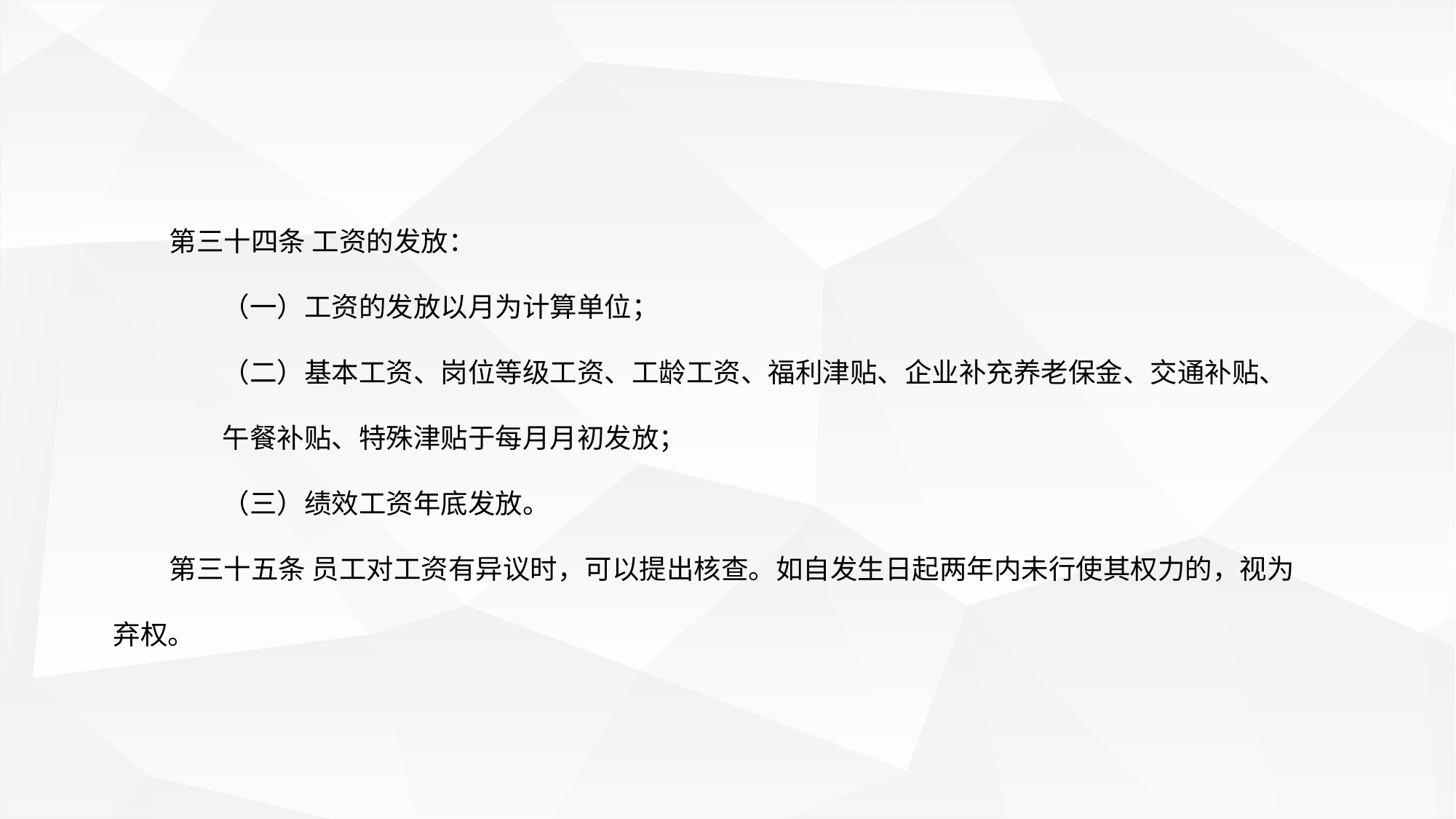

第三十四条 工资的发放：
（一）工资的发放以月为计算单位；
（二）基本工资、岗位等级工资、工龄工资、福利津贴、企业补充养老保金、交通补贴、午餐补贴、特殊津贴于每月月初发放；
（三）绩效工资年底发放。
        第三十五条 员工对工资有异议时，可以提出核查。如自发生日起两年内未行使其权力的，视为弃权。